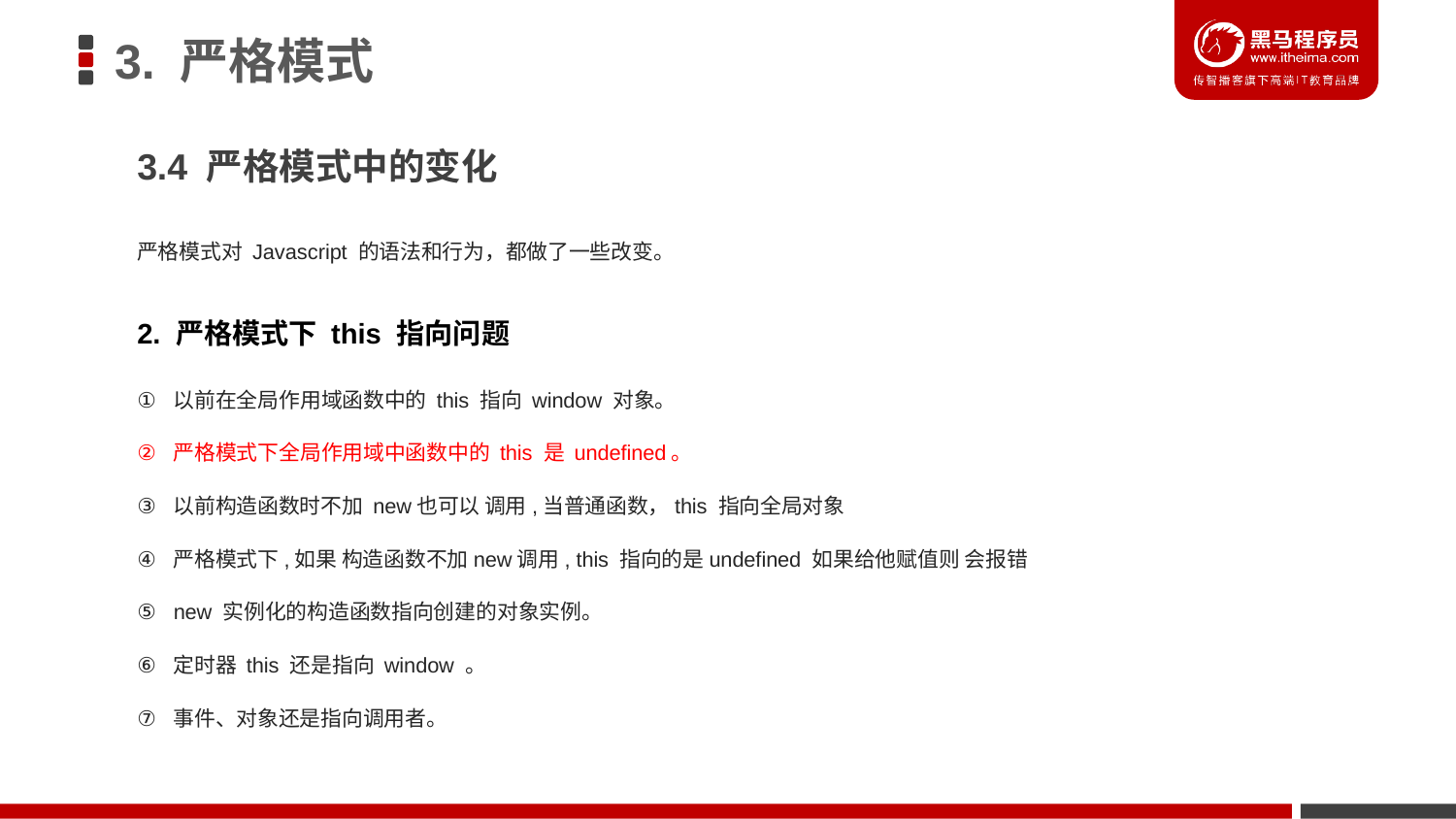

# 3. 严格模式
3.4 严格模式中的变化
严格模式对 Javascript 的语法和行为，都做了一些改变。
2. 严格模式下 this 指向问题
以前在全局作用域函数中的 this 指向 window 对象。
严格模式下全局作用域中函数中的 this 是 undefined。
以前构造函数时不加 new也可以 调用,当普通函数，this 指向全局对象
严格模式下,如果 构造函数不加new调用, this 指向的是undefined 如果给他赋值则 会报错
new 实例化的构造函数指向创建的对象实例。
定时器 this 还是指向 window 。
事件、对象还是指向调用者。